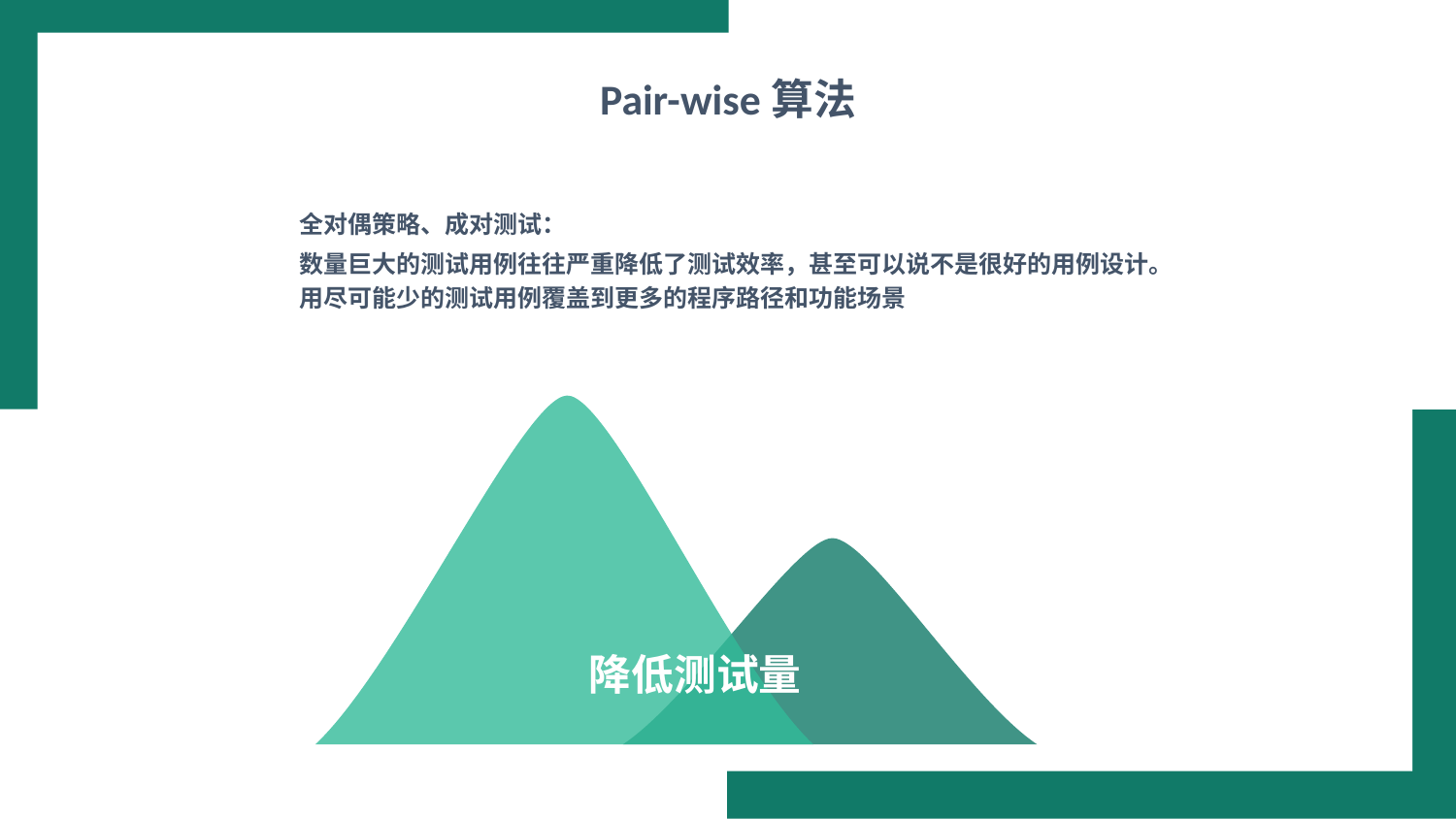

Pair-wise算法
全对偶策略、成对测试：
数量巨大的测试用例往往严重降低了测试效率，甚至可以说不是很好的用例设计。用尽可能少的测试用例覆盖到更多的程序路径和功能场景

降低测试量